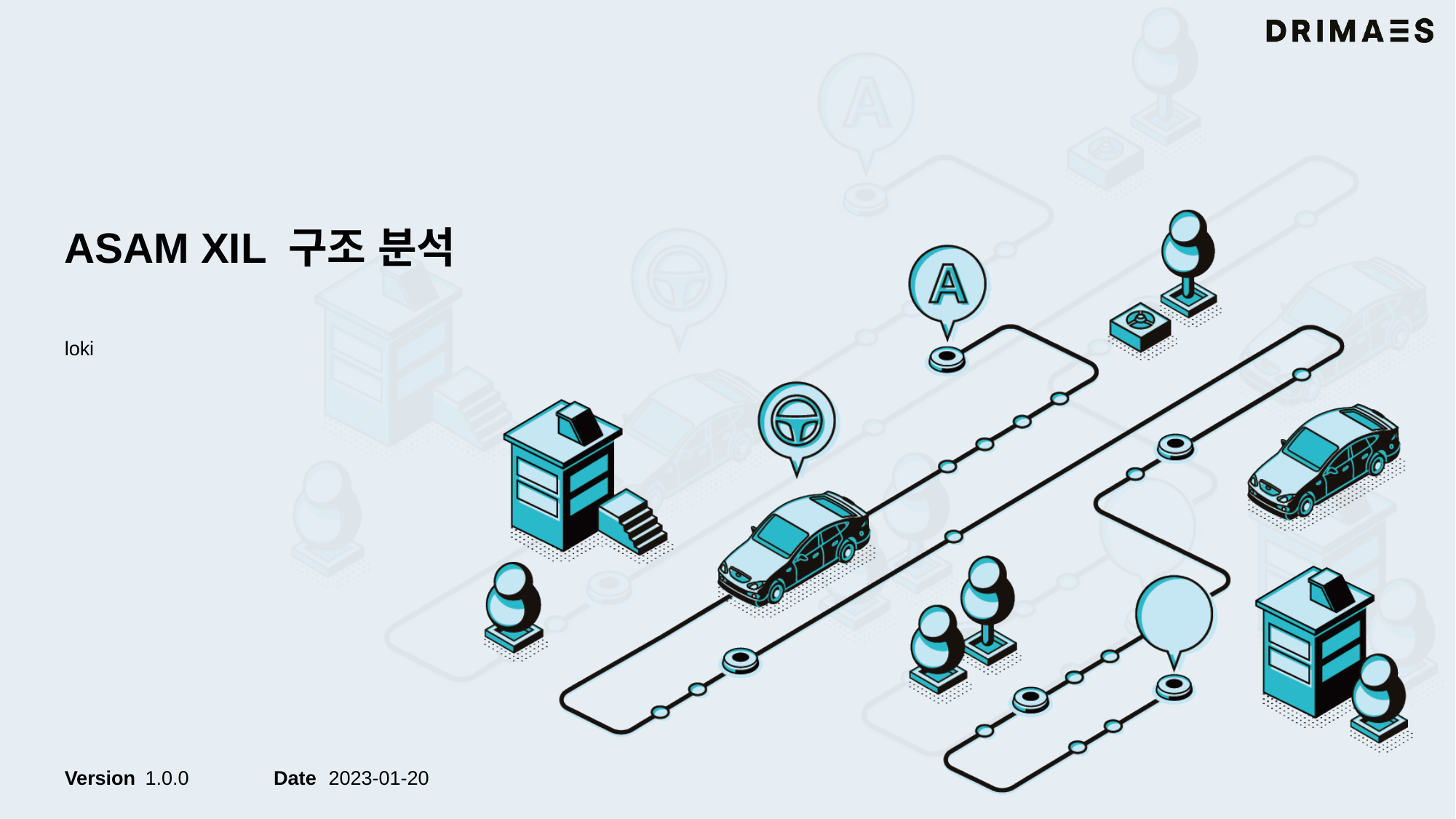

# ASAM XIL 구조 분석
loki
1.0.0
2023-01-20